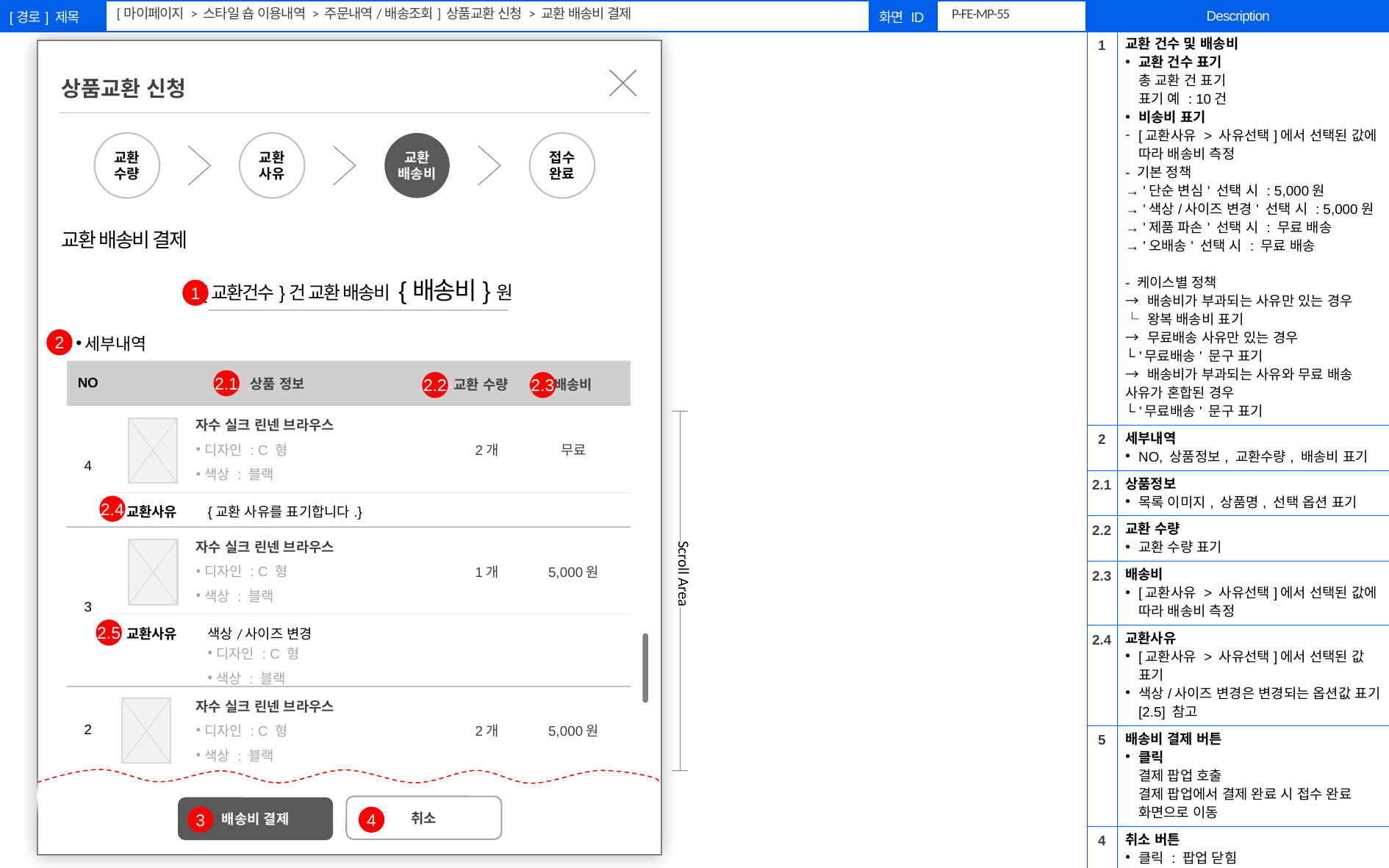

[마이페이지 > 스타일 숍 이용내역 > 주문내역/배송조회] 상품교환 신청 > 교환 배송비 결제
# P-FE-MP-55
| 1 | 교환 건수 및 배송비 교환 건수 표기 총 교환 건 표기 표기 예 : 10건 비송비 표기 [교환사유 > 사유선택]에서 선택된 값에 따라 배송비 측정 - 기본 정책 → '단순 변심' 선택 시 : 5,000원 → '색상/사이즈 변경' 선택 시 : 5,000원 → '제품 파손' 선택 시 : 무료 배송 → '오배송' 선택 시 : 무료 배송 - 케이스별 정책 → 배송비가 부과되는 사유만 있는 경우 └ 왕복 배송비 표기 → 무료배송 사유만 있는 경우 └ '무료배송' 문구 표기 → 배송비가 부과되는 사유와 무료 배송 사유가 혼합된 경우 └ '무료배송' 문구 표기 |
| --- | --- |
| 2 | 세부내역 NO, 상품정보, 교환수량, 배송비 표기 |
| 2.1 | 상품정보 목록 이미지, 상품명, 선택 옵션 표기 |
| 2.2 | 교환 수량 교환 수량 표기 |
| 2.3 | 배송비 [교환사유 > 사유선택]에서 선택된 값에 따라 배송비 측정 |
| 2.4 | 교환사유 [교환사유 > 사유선택]에서 선택된 값 표기 색상/사이즈 변경은 변경되는 옵션값 표기 [2.5] 참고 |
| 5 | 배송비 결제 버튼 클릭 결제 팝업 호출 결제 팝업에서 결제 완료 시 접수 완료 화면으로 이동 |
| 4 | 취소 버튼 클릭 : 팝업 닫힘 |

상품교환 신청

교환
수량
교환
사유
교환
배송비
접수
완료

교환 배송비 결제
{교환건수}건 교환 배송비 {배송비}원
1
세부내역
2
| NO | 상품 정보 |  |  | 교환 수량 | 배송비 |
| --- | --- | --- | --- | --- | --- |
| 4 | 자수 실크 린넨 브라우스 디자인 : C 형 색상 : 블랙 |  |  | 2개 | 무료 |
|  | 교환사유 | {교환 사유를 표기합니다.} |  |  |  |
| 3 | 자수 실크 린넨 브라우스 디자인 : C 형 색상 : 블랙 |  |  | 1개 | 5,000원 |
|  | 교환사유 | 색상/사이즈 변경 디자인 : C 형 색상 : 블랙 |  |  |  |
| 2 | 자수 실크 린넨 브라우스 디자인 : C 형 색상 : 블랙 |  |  | 2개 | 5,000원 |
2.1
2.2
2.3

2.4

Scroll Area
2.5

취소
배송비 결제
3
4